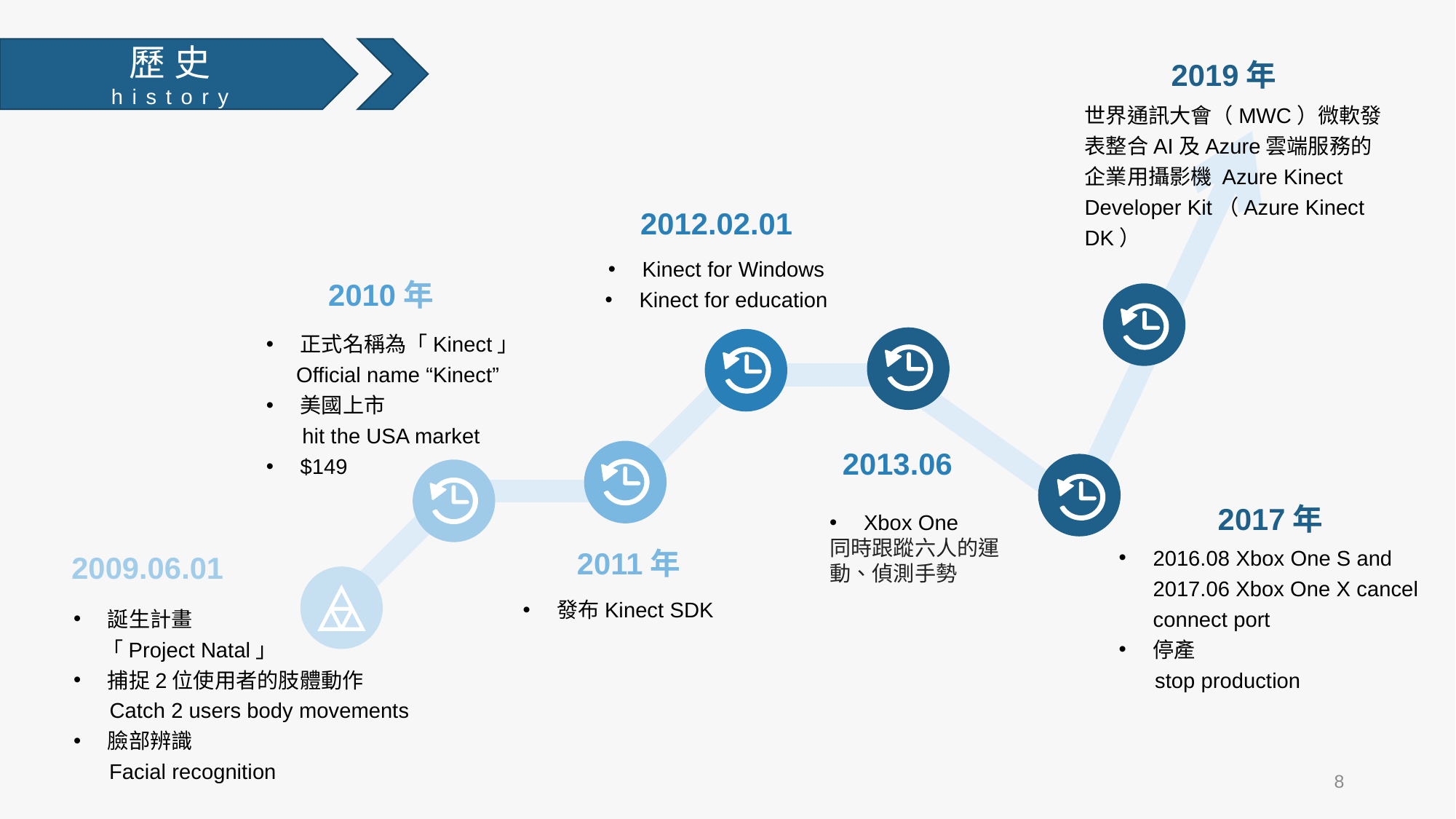

歷史
history

2019年
世界通訊大會（MWC）微軟發表整合AI及Azure雲端服務的企業用攝影機 Azure Kinect Developer Kit（Azure Kinect DK）
2012.02.01
Kinect for Windows
Kinect for education
2010年
正式名稱為「Kinect」
     Official name “Kinect”
美國上市
      hit the USA market
$149

2017年
2016.08 Xbox One S and 2017.06 Xbox One X cancel connect port
停產
　  stop production
2011年
發布Kinect SDK
2009.06.01
誕生計畫
     「Project Natal」
捕捉2位使用者的肢體動作
      Catch 2 users body movements
臉部辨識
　  Facial recognition

2013.06

Xbox One
同時跟蹤六人的運動、偵測手勢
8